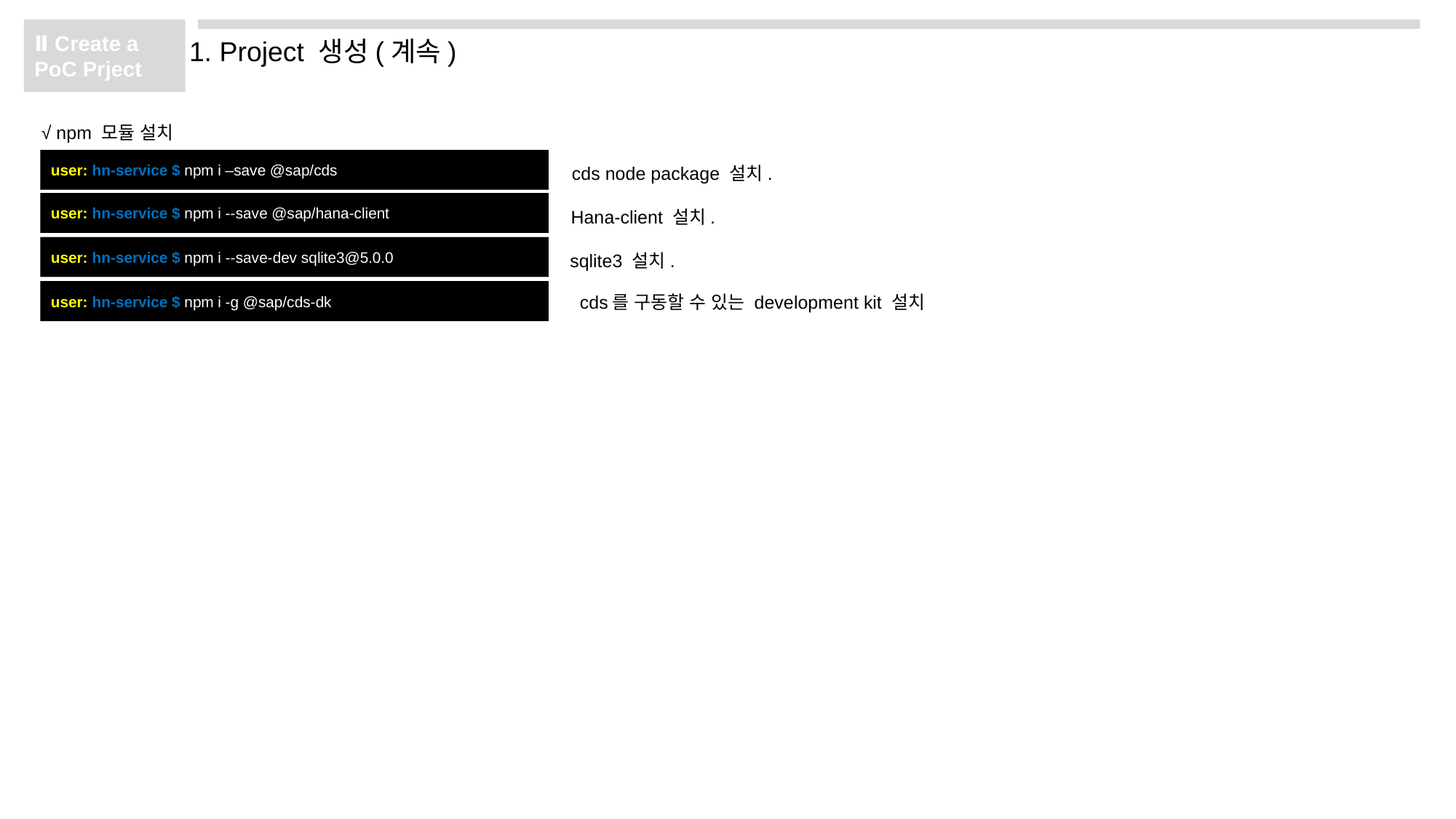

Ⅱ Create a
PoC Prject

1. Project 생성(계속)
√ npm 모듈 설치
user: hn-service $ npm i –save @sap/cds
cds node package 설치.
user: hn-service $ npm i --save @sap/hana-client
Hana-client 설치.
user: hn-service $ npm i --save-dev sqlite3@5.0.0
sqlite3 설치.
cds를 구동할 수 있는 development kit 설치
user: hn-service $ npm i -g @sap/cds-dk